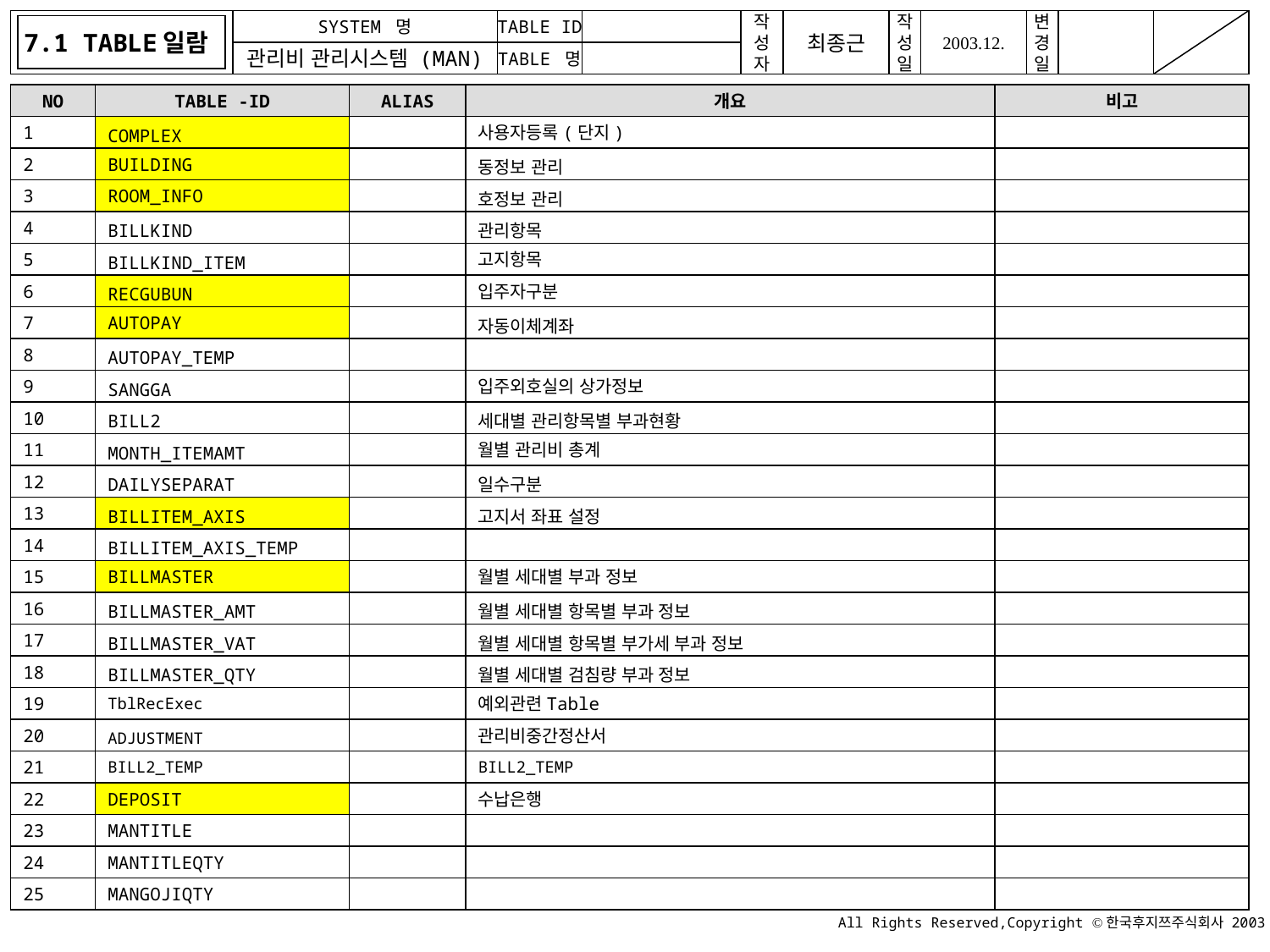

7.1 TABLE일람

NO
TABLE -ID
ALIAS
개요
비고
1
COMPLEX

사용자등록(단지)

2
BUILDING

동정보 관리

3
ROOM_INFO

호정보 관리

4

BILLKIND

관리항목

5

BILLKIND_ITEM

고지항목

6

RECGUBUN

입주자구분

7

AUTOPAY

자동이체계좌

8

AUTOPAY_TEMP

9

SANGGA

입주외호실의 상가정보

10

BILL2

세대별 관리항목별 부과현황

11

MONTH_ITEMAMT

월별 관리비 총계

12

DAILYSEPARAT

일수구분

13

BILLITEM_AXIS

고지서 좌표 설정

14

BILLITEM_AXIS_TEMP

15

BILLMASTER

월별 세대별 부과 정보

16

BILLMASTER_AMT

월별 세대별 항목별 부과 정보

17

BILLMASTER_VAT

월별 세대별 항목별 부가세 부과 정보

18

BILLMASTER_QTY

월별 세대별 검침량 부과 정보

19
TblRecExec

예외관련Table

20
ADJUSTMENT

관리비중간정산서

21
BILL2_TEMP

BILL2_TEMP

22
DEPOSIT

수납은행

23
MANTITLE

24
MANTITLEQTY

25
MANGOJIQTY